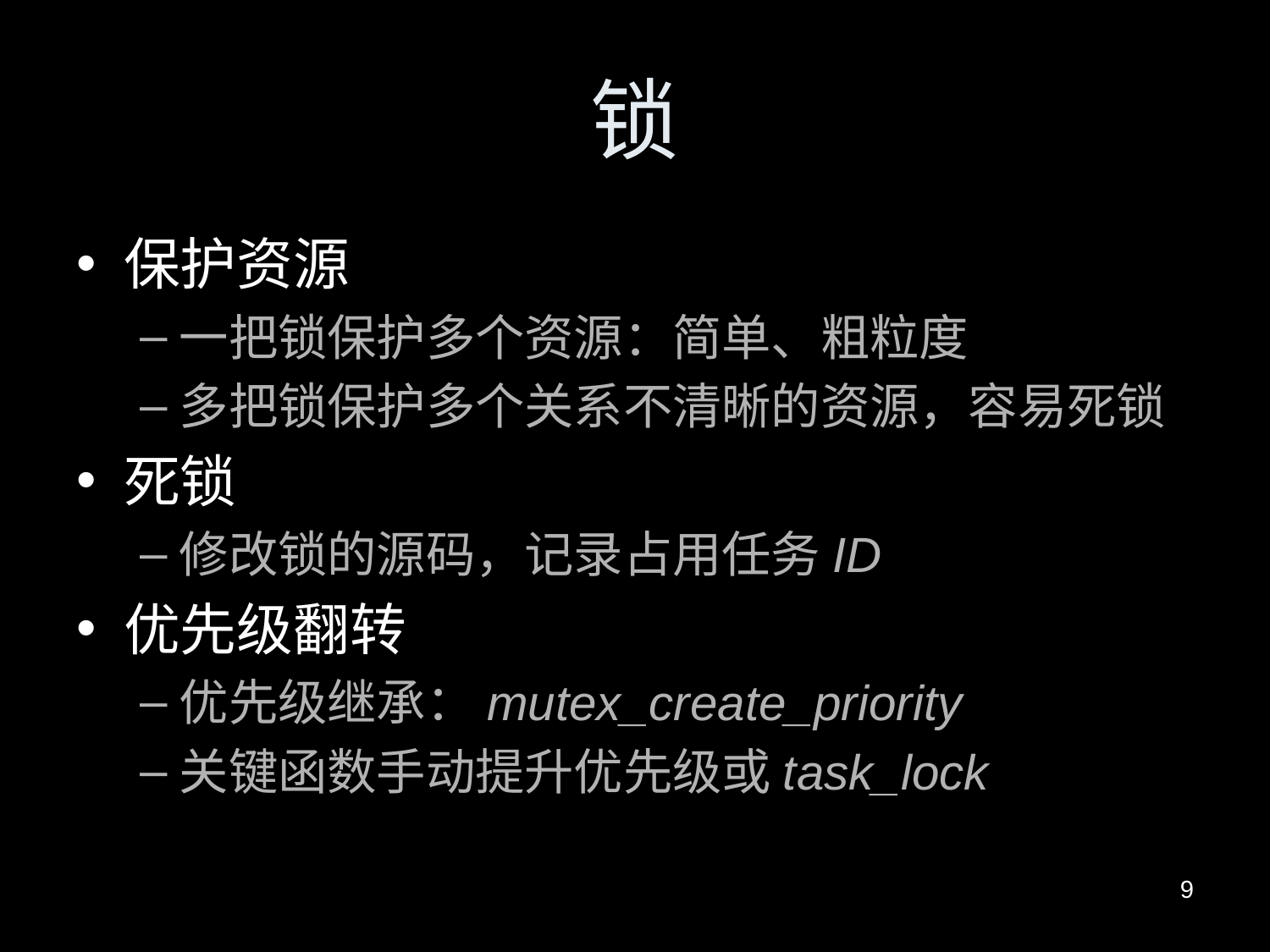

# 锁
保护资源
一把锁保护多个资源：简单、粗粒度
多把锁保护多个关系不清晰的资源，容易死锁
死锁
修改锁的源码，记录占用任务ID
优先级翻转
优先级继承：mutex_create_priority
关键函数手动提升优先级或task_lock
9